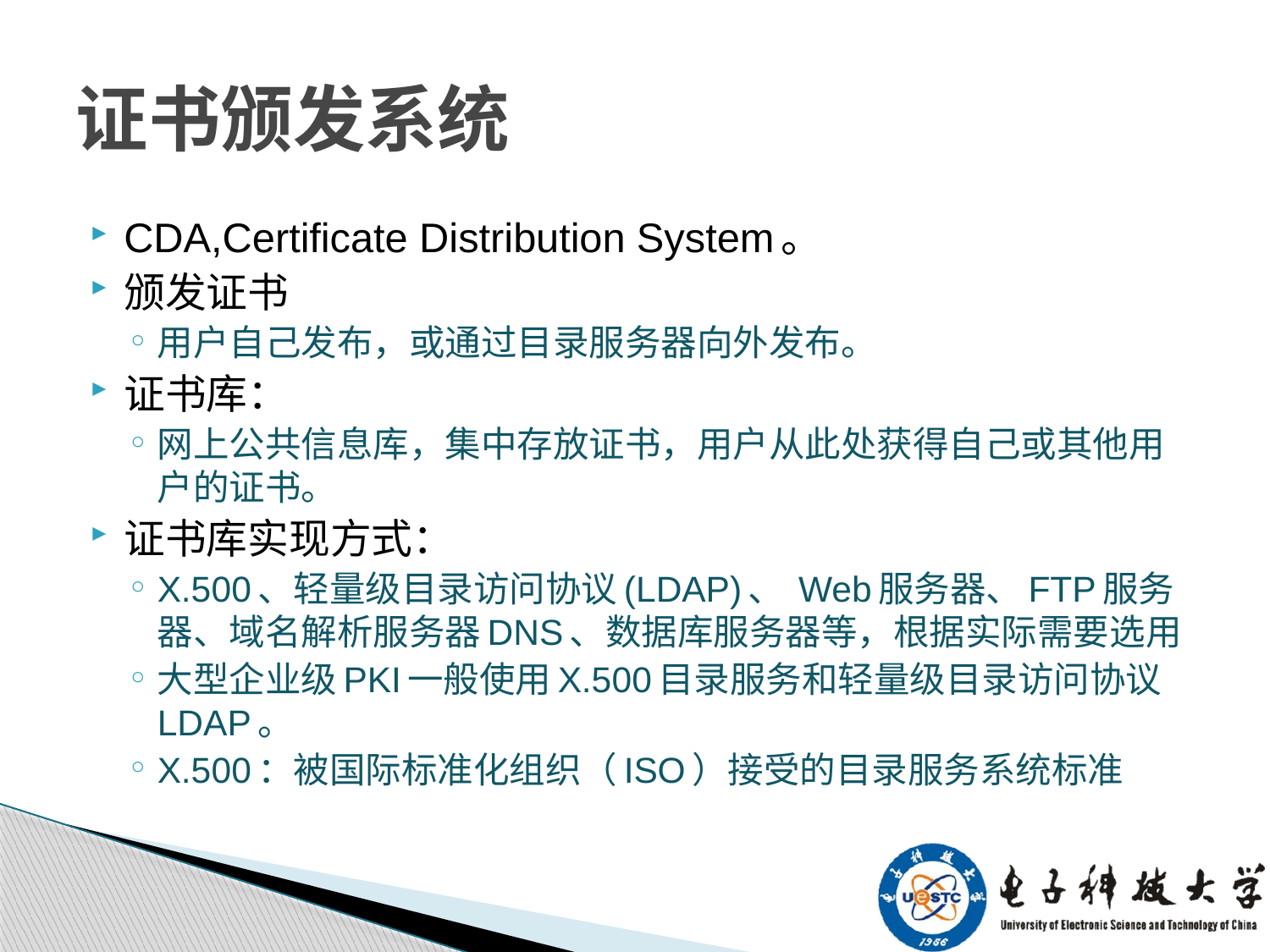

# 证书颁发系统
CDA,Certificate Distribution System。
颁发证书
用户自己发布，或通过目录服务器向外发布。
证书库：
网上公共信息库，集中存放证书，用户从此处获得自己或其他用户的证书。
证书库实现方式：
X.500、轻量级目录访问协议(LDAP)、 Web服务器、FTP服务器、域名解析服务器DNS、数据库服务器等，根据实际需要选用
大型企业级PKI一般使用X.500目录服务和轻量级目录访问协议LDAP。
X.500：被国际标准化组织（ISO）接受的目录服务系统标准